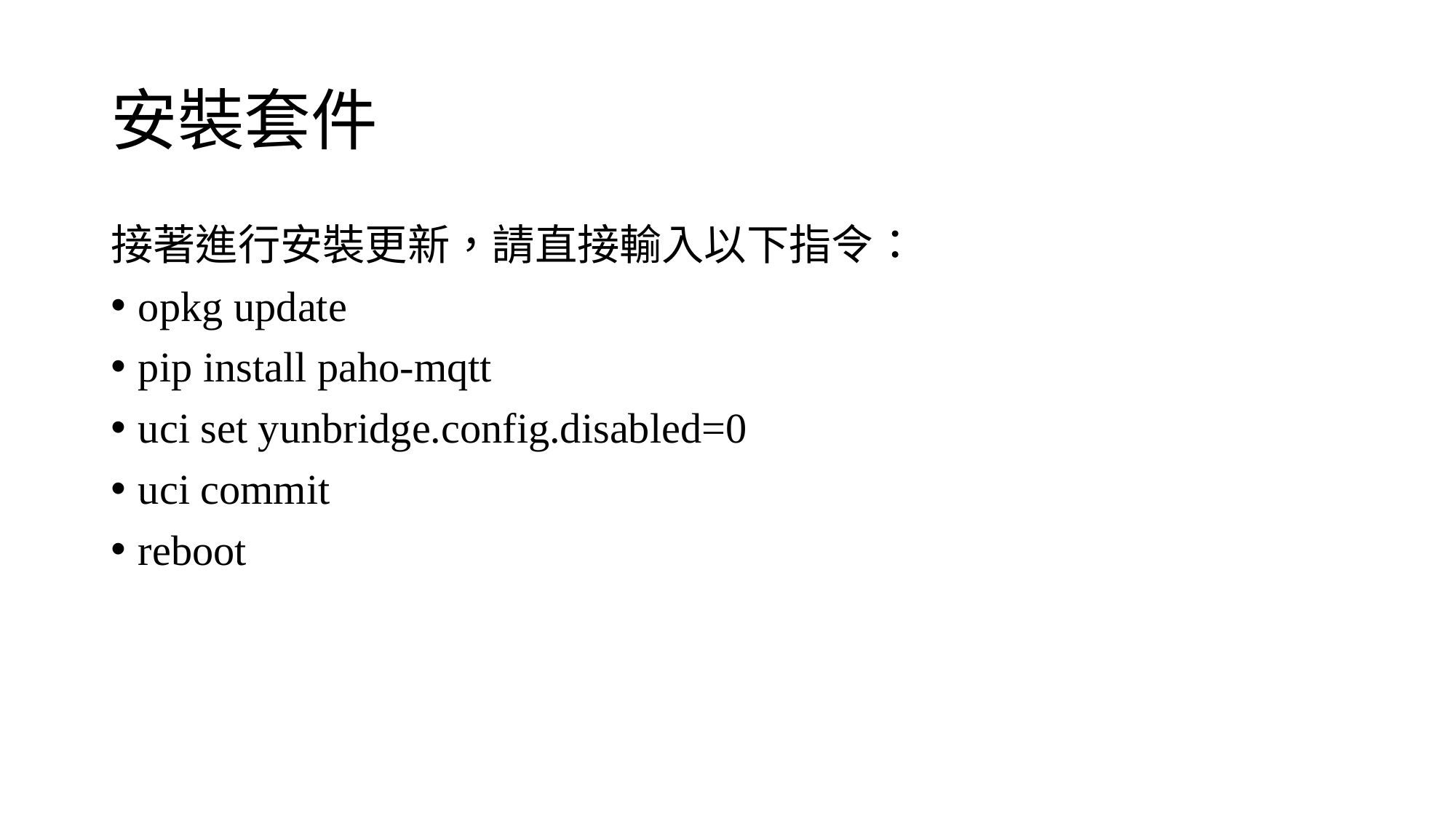

# 安裝套件
接著進行安裝更新，請直接輸入以下指令：
opkg update
pip install paho-mqtt
uci set yunbridge.config.disabled=0
uci commit
reboot